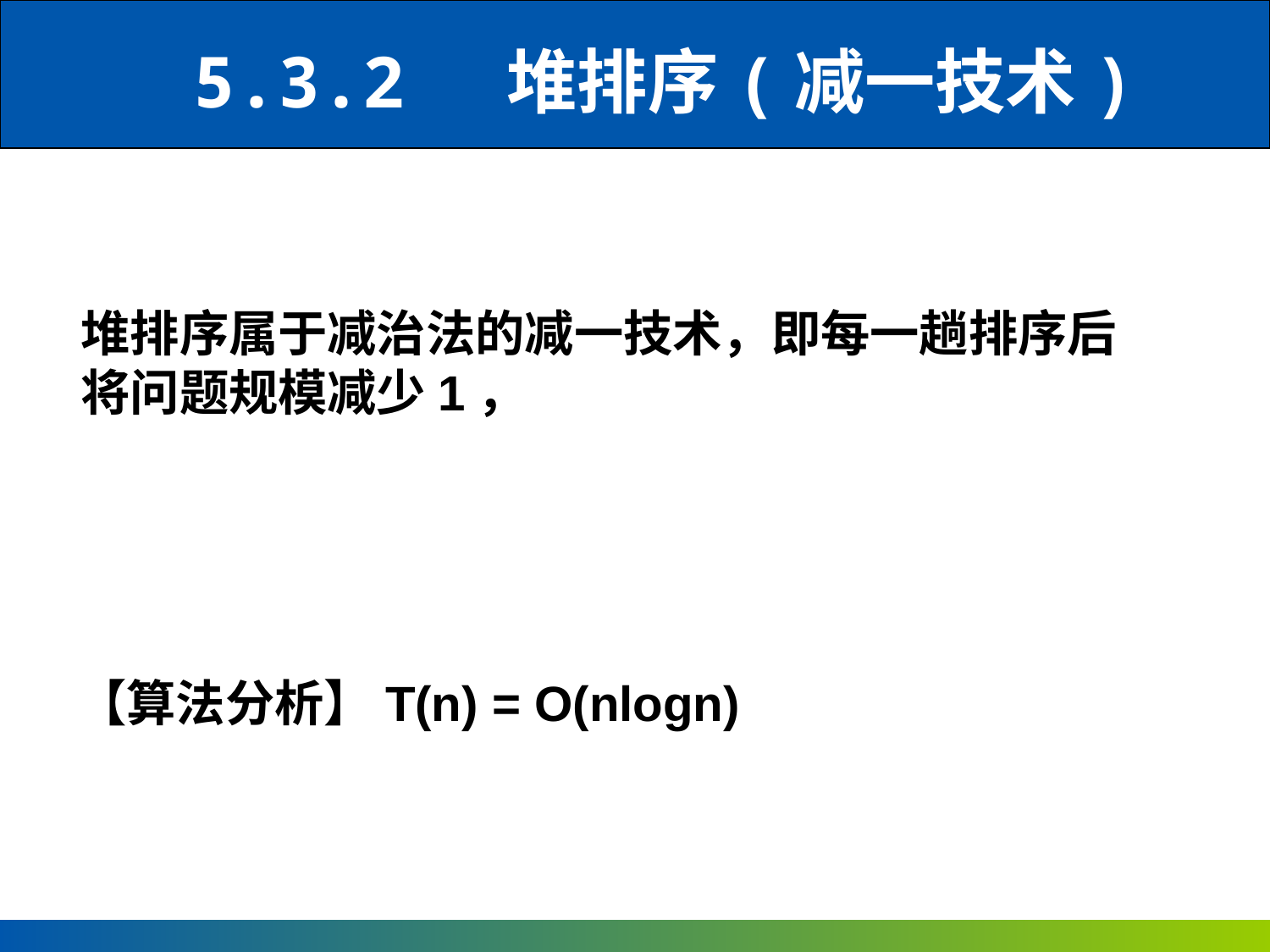

5.3.2  堆排序(减一技术)
堆排序属于减治法的减一技术，即每一趟排序后将问题规模减少1，
【算法分析】T(n) = O(nlogn)